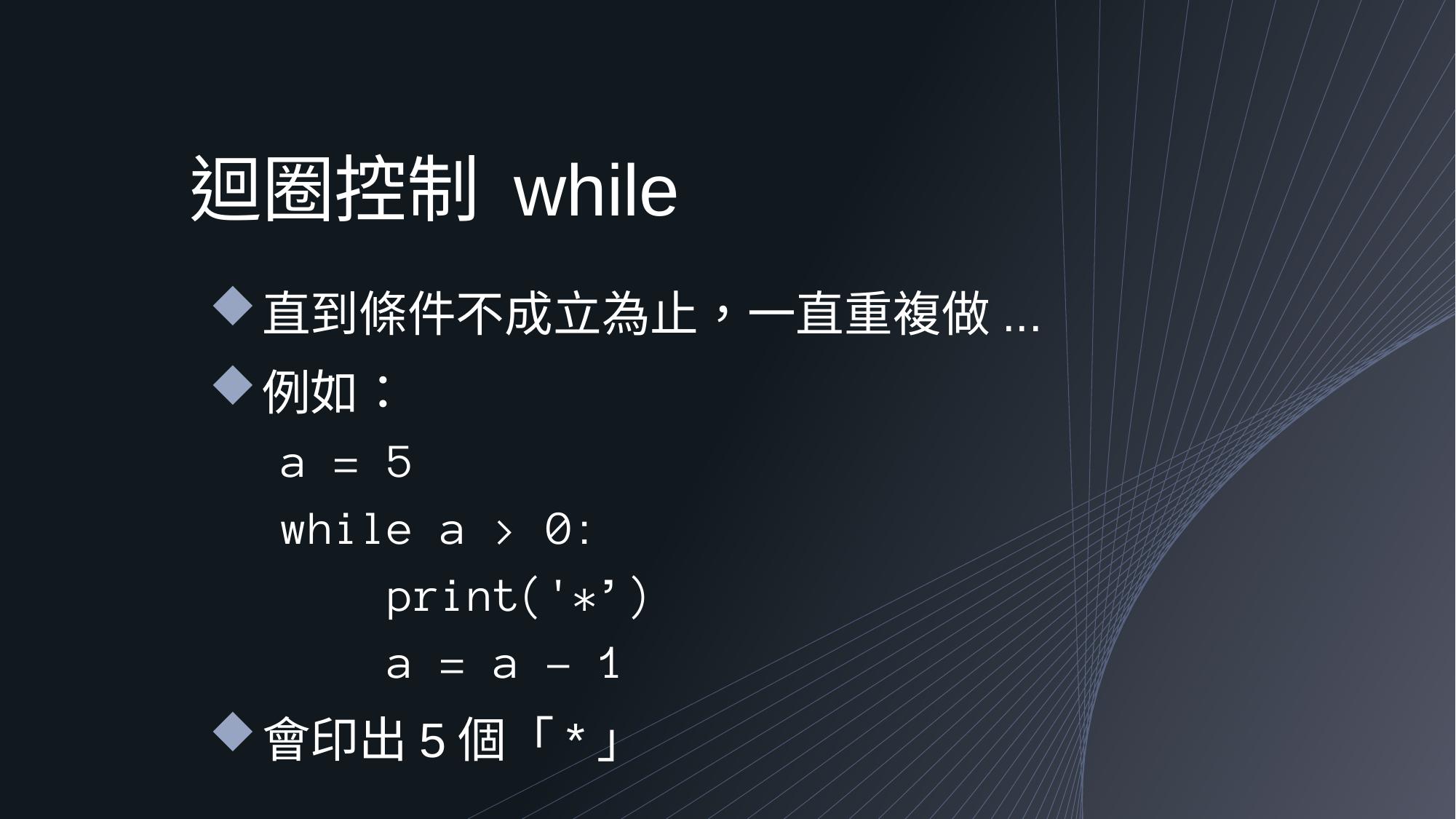

# 迴圈控制 while
直到條件不成立為止，一直重複做...
例如：
a = 5
while a > 0:
    print('*’)
    a = a - 1
會印出5個「*」